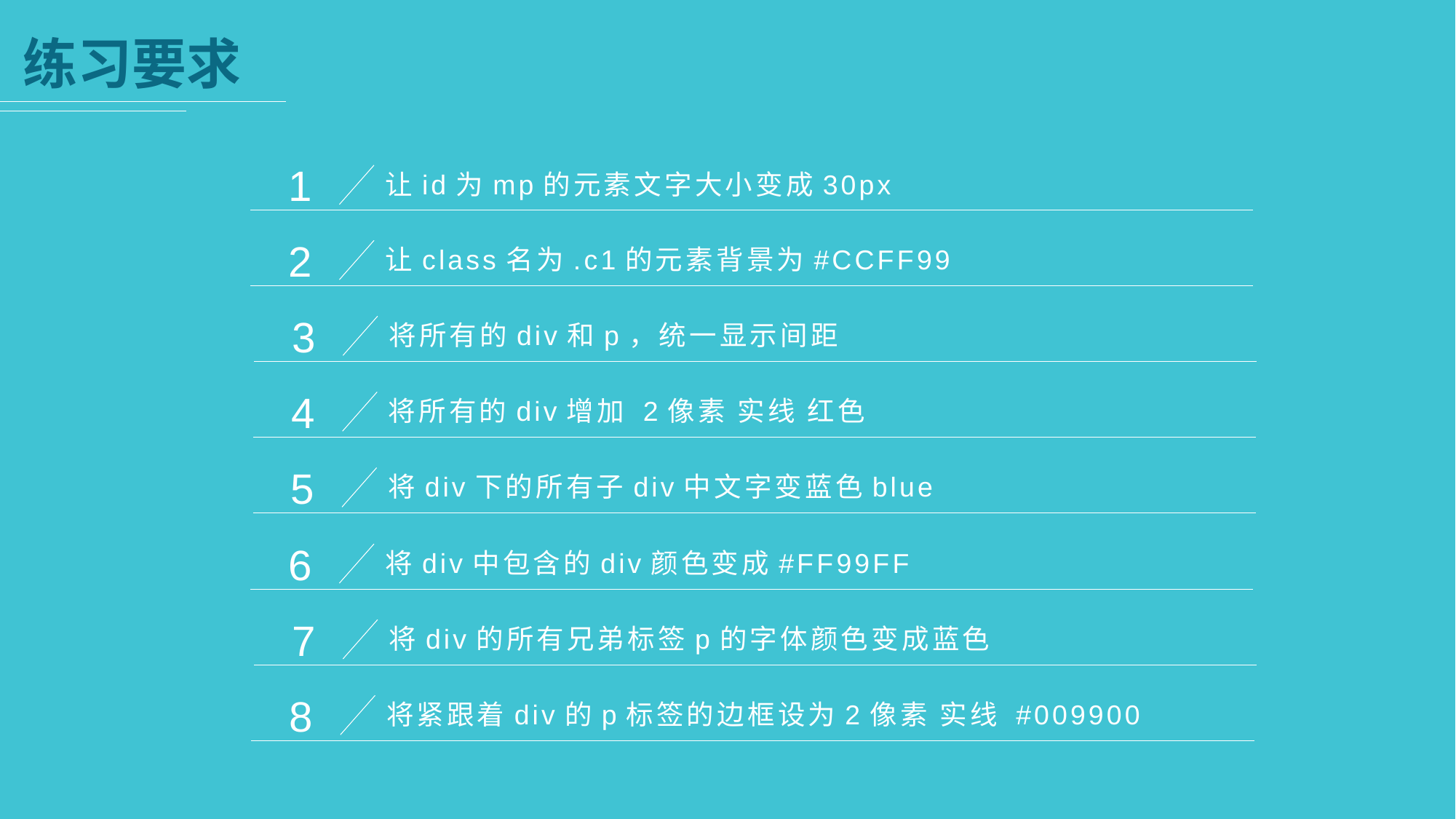

练习要求
1
让id为mp的元素文字大小变成30px
2
让class名为.c1的元素背景为#CCFF99
3
将所有的div和p，统一显示间距
4
将所有的div增加 2像素 实线 红色
5
将div下的所有子div中文字变蓝色blue
6
将div中包含的div颜色变成#FF99FF
7
将div的所有兄弟标签p的字体颜色变成蓝色
8
将紧跟着div的p标签的边框设为2像素 实线 #009900